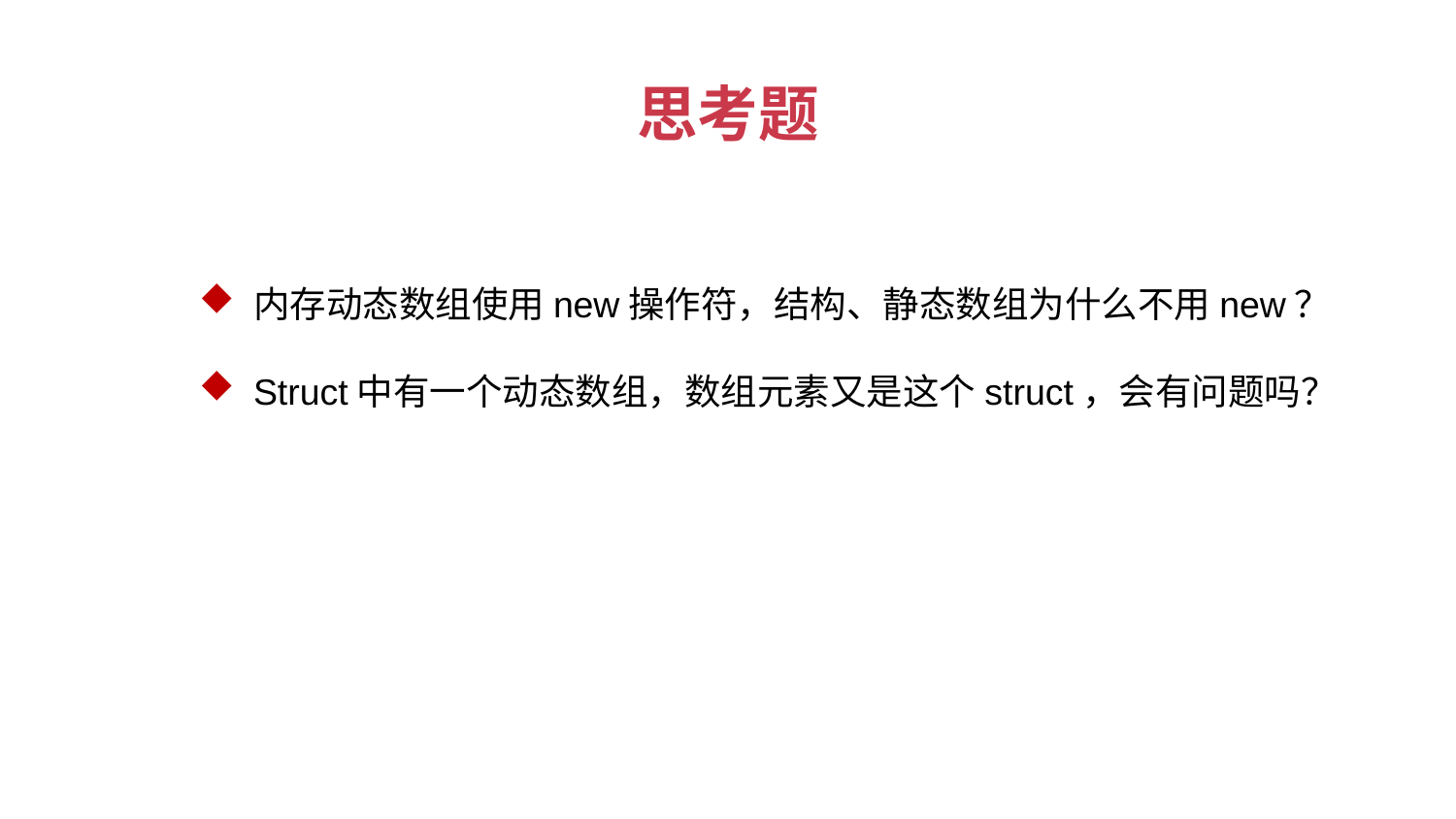

思考题
内存动态数组使用new操作符，结构、静态数组为什么不用new？
Struct中有一个动态数组，数组元素又是这个struct，会有问题吗？